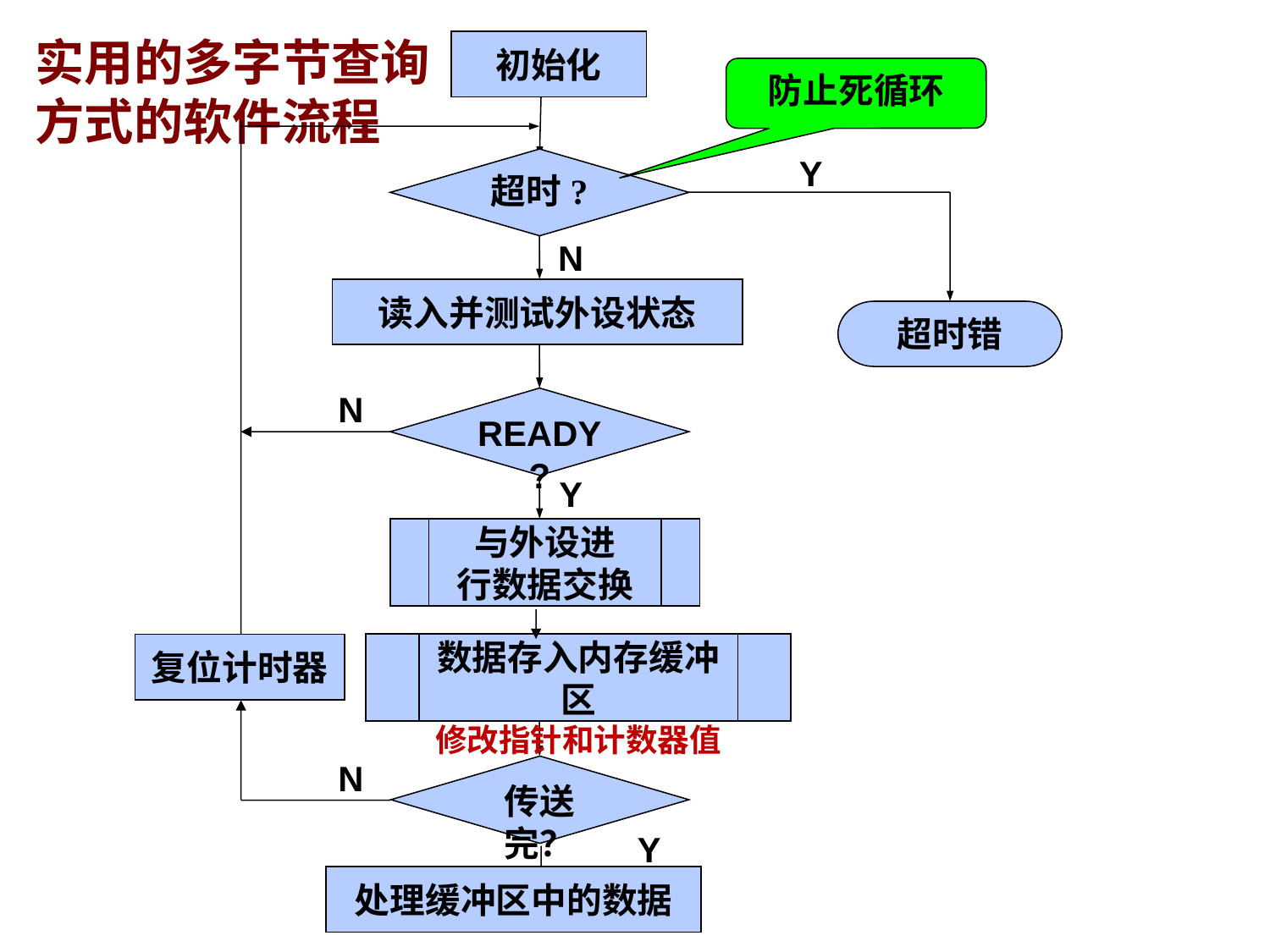

# 实用的多字节查询 方式的软件流程
初始化
防止死循环

超时?
Y

N

读入并测试外设状态
超时错

N
READY?

Y

与外设进
行数据交换

数据存入内存缓冲区
修改指针和计数器值
复位计时器

N
传送完？

Y

处理缓冲区中的数据